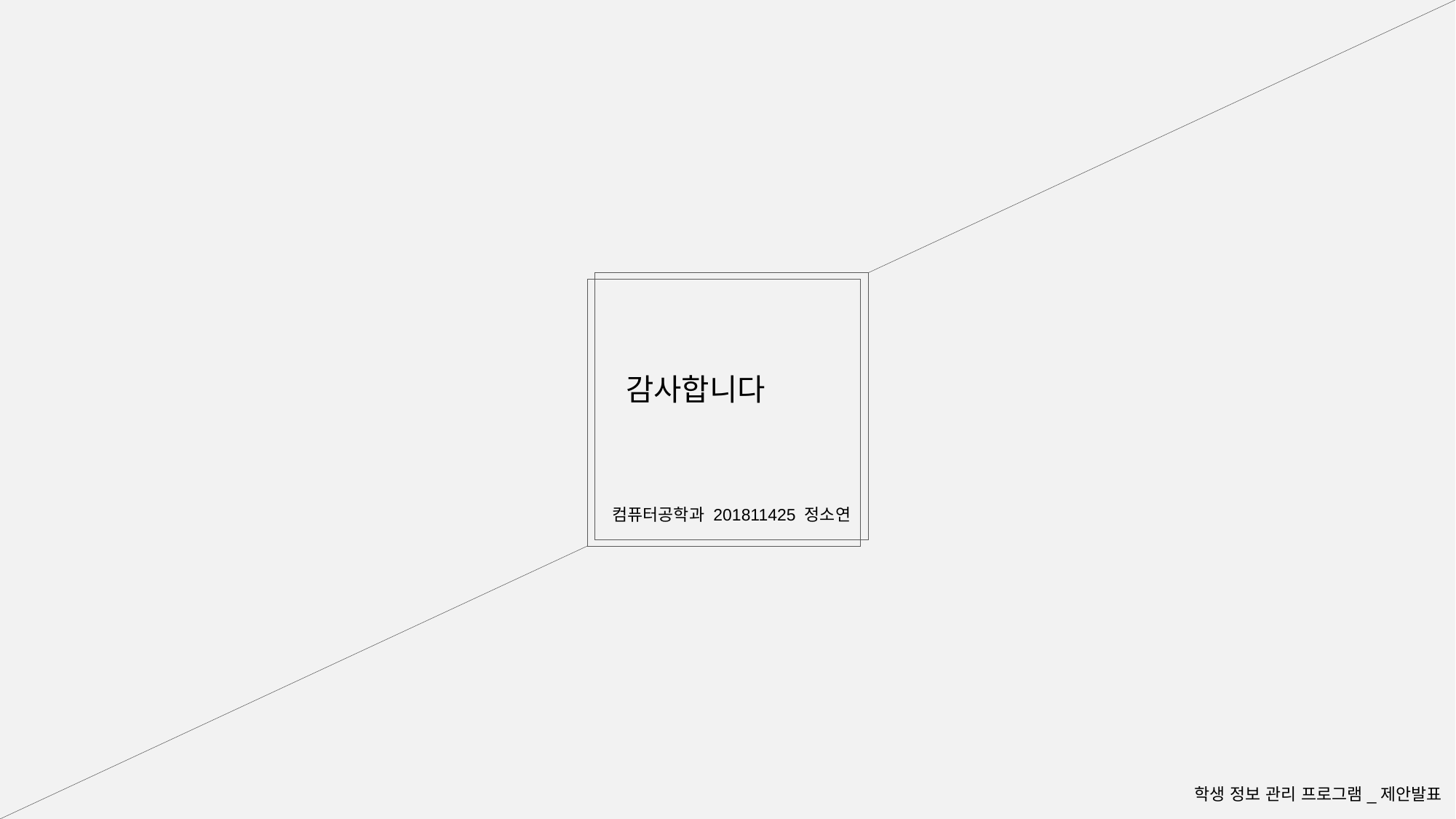

감사합니다
컴퓨터공학과 201811425 정소연
학생 정보 관리 프로그램_제안발표